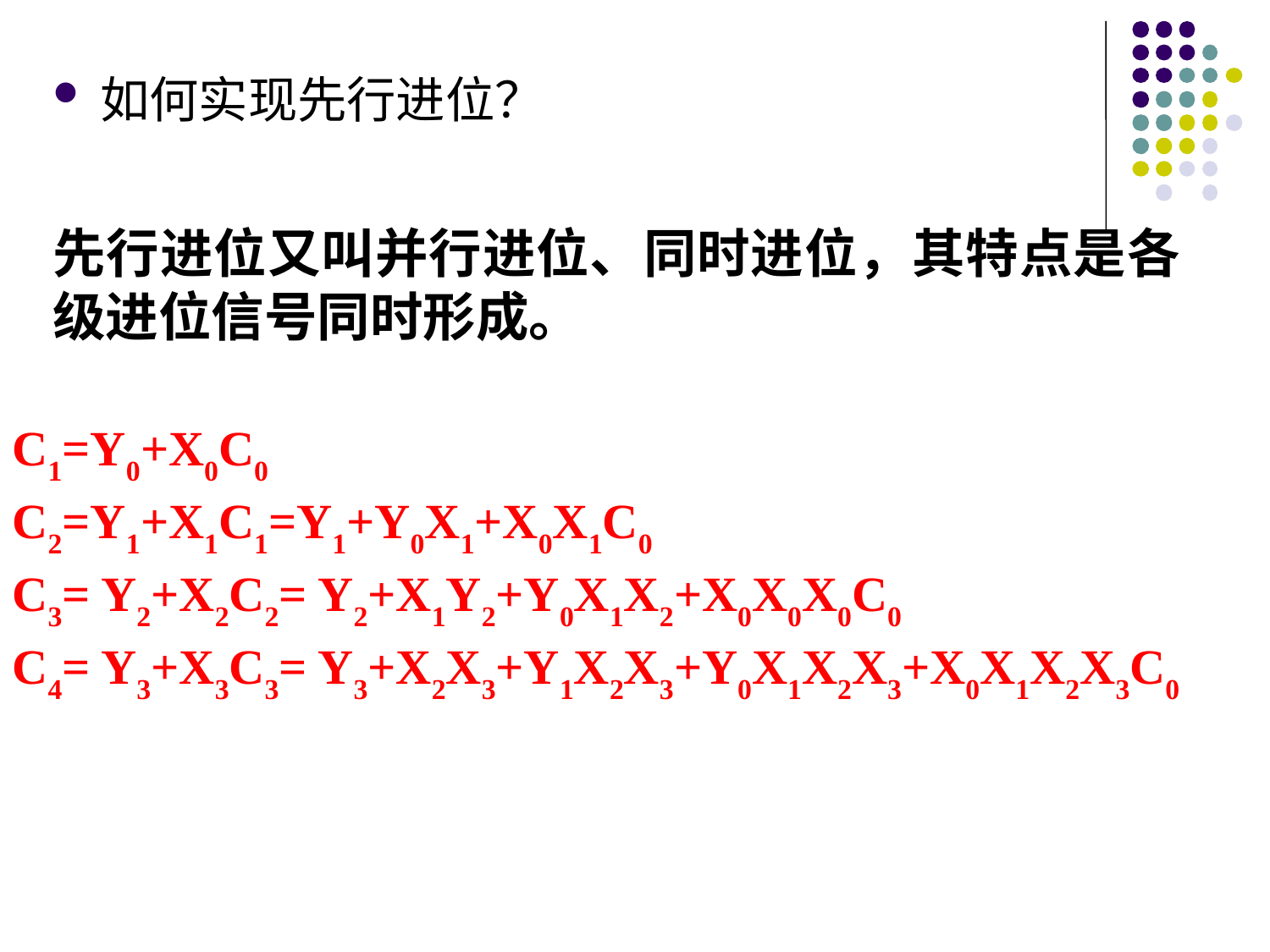

如何实现先行进位？
先行进位又叫并行进位、同时进位，其特点是各级进位信号同时形成。
C1=Y0+X0C0
C2=Y1+X1C1=Y1+Y0X1+X0X1C0
C3= Y2+X2C2= Y2+X1Y2+Y0X1X2+X0X0X0C0
C4= Y3+X3C3= Y3+X2X3+Y1X2X3+Y0X1X2X3+X0X1X2X3C0

150